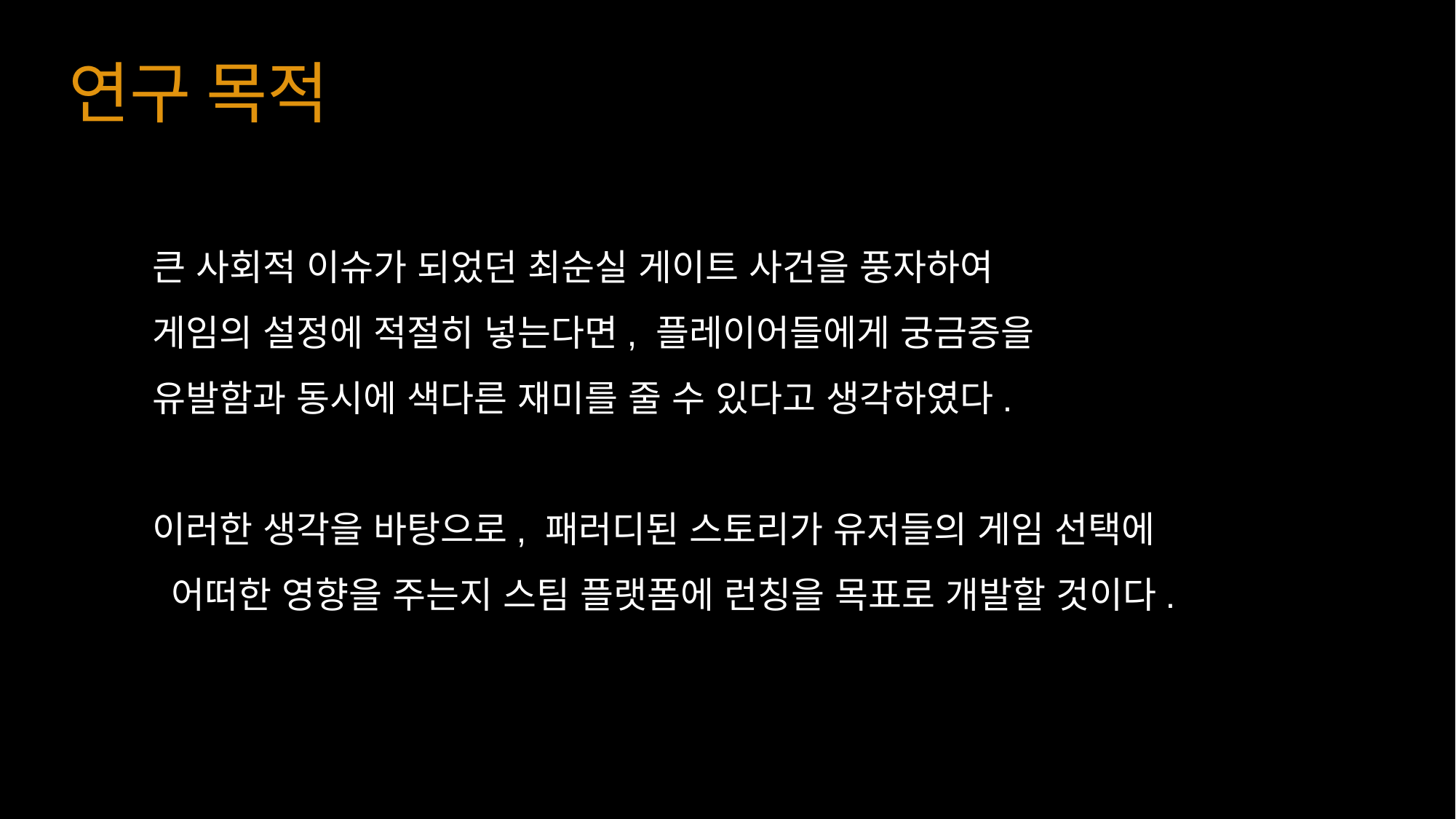

연구 목적

큰 사회적 이슈가 되었던 최순실 게이트 사건을 풍자하여
게임의 설정에 적절히 넣는다면, 플레이어들에게 궁금증을
유발함과 동시에 색다른 재미를 줄 수 있다고 생각하였다.

이러한 생각을 바탕으로, 패러디된 스토리가 유저들의 게임 선택에
 어떠한 영향을 주는지 스팀 플랫폼에 런칭을 목표로 개발할 것이다.